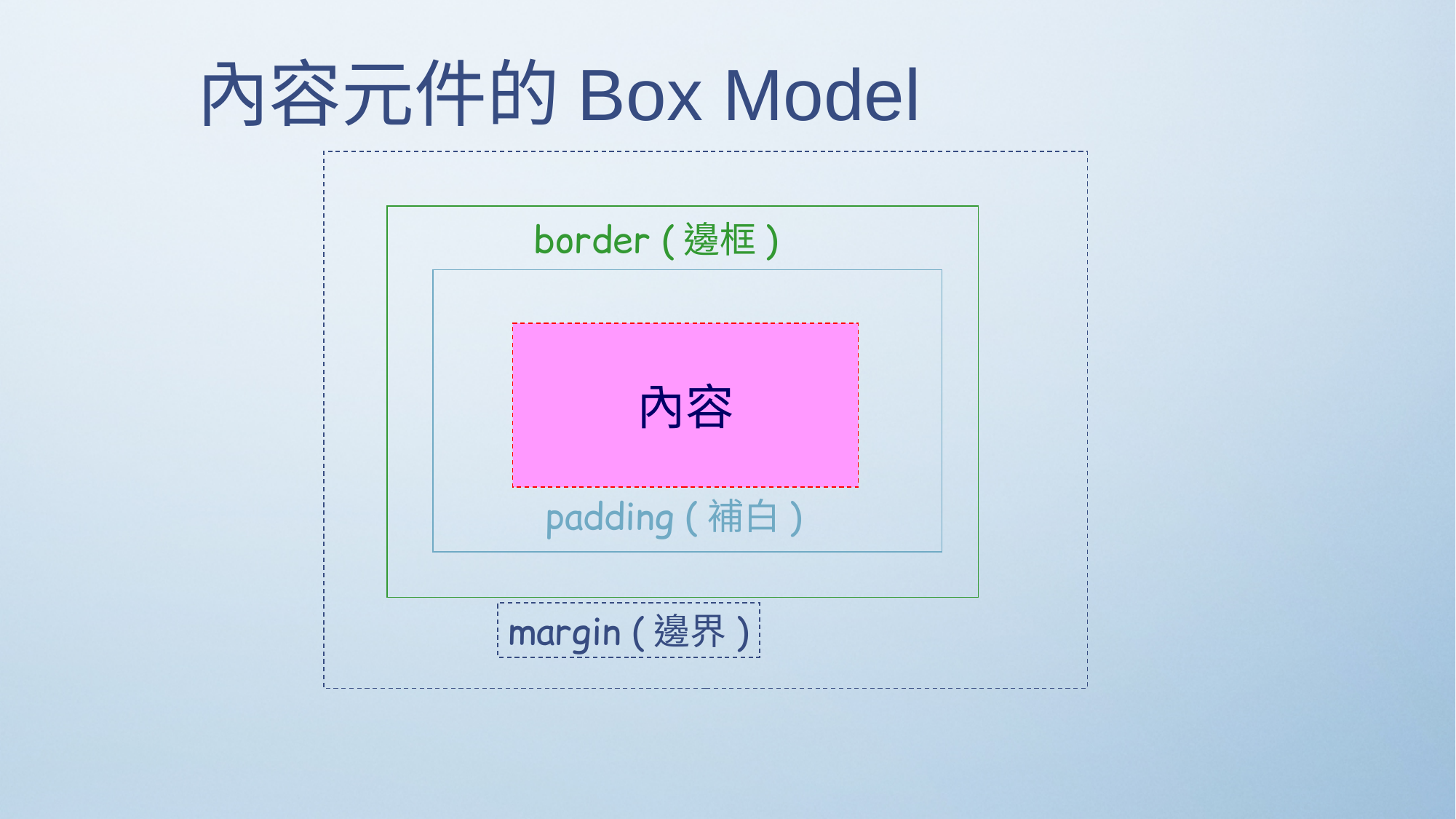

內容元件的Box Model

margin (邊界)

border (邊框)

padding (補白)
內容